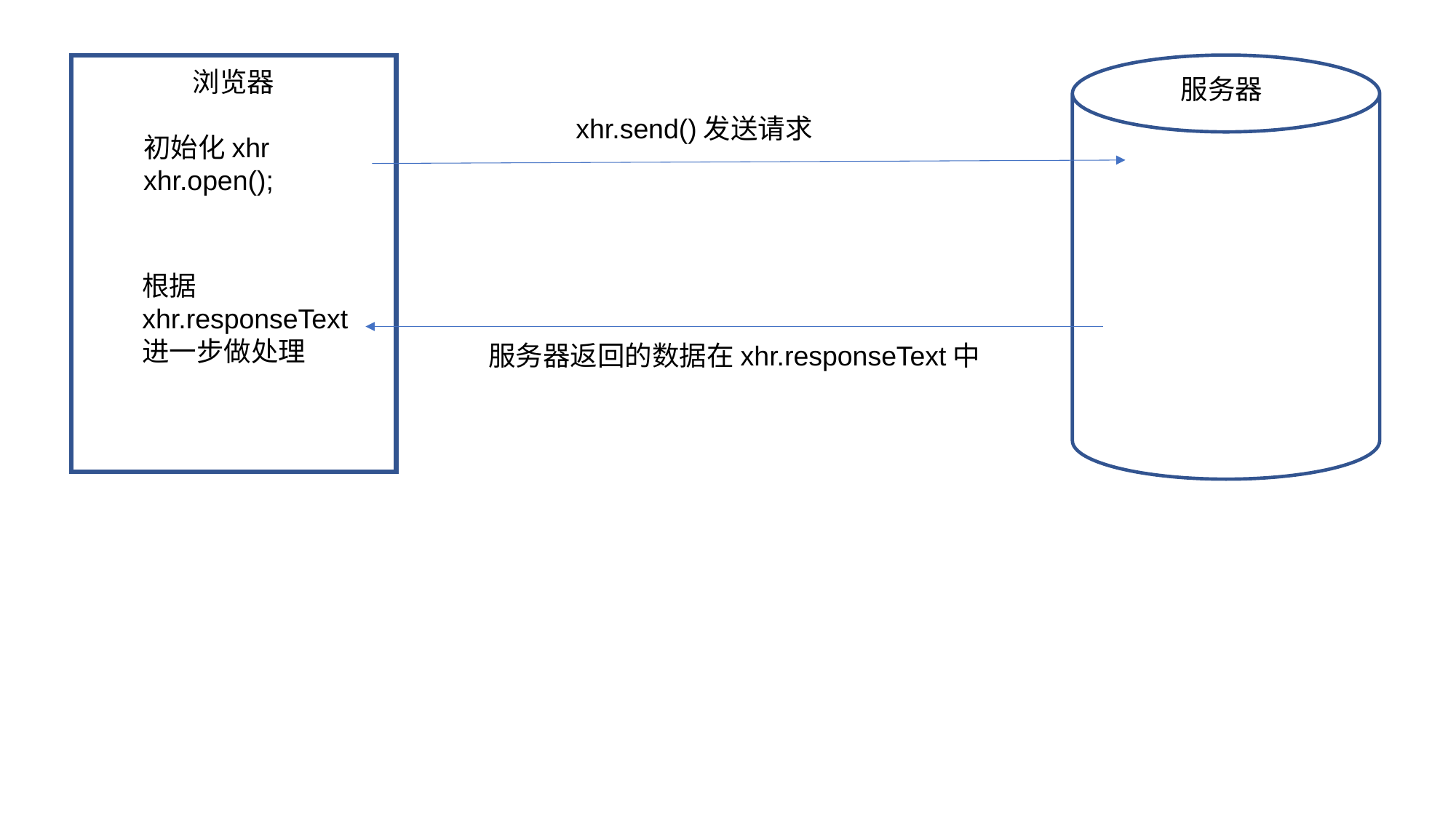

浏览器
服务器
xhr.send()发送请求
初始化xhr
xhr.open();
根据
xhr.responseText
进一步做处理
服务器返回的数据在xhr.responseText中